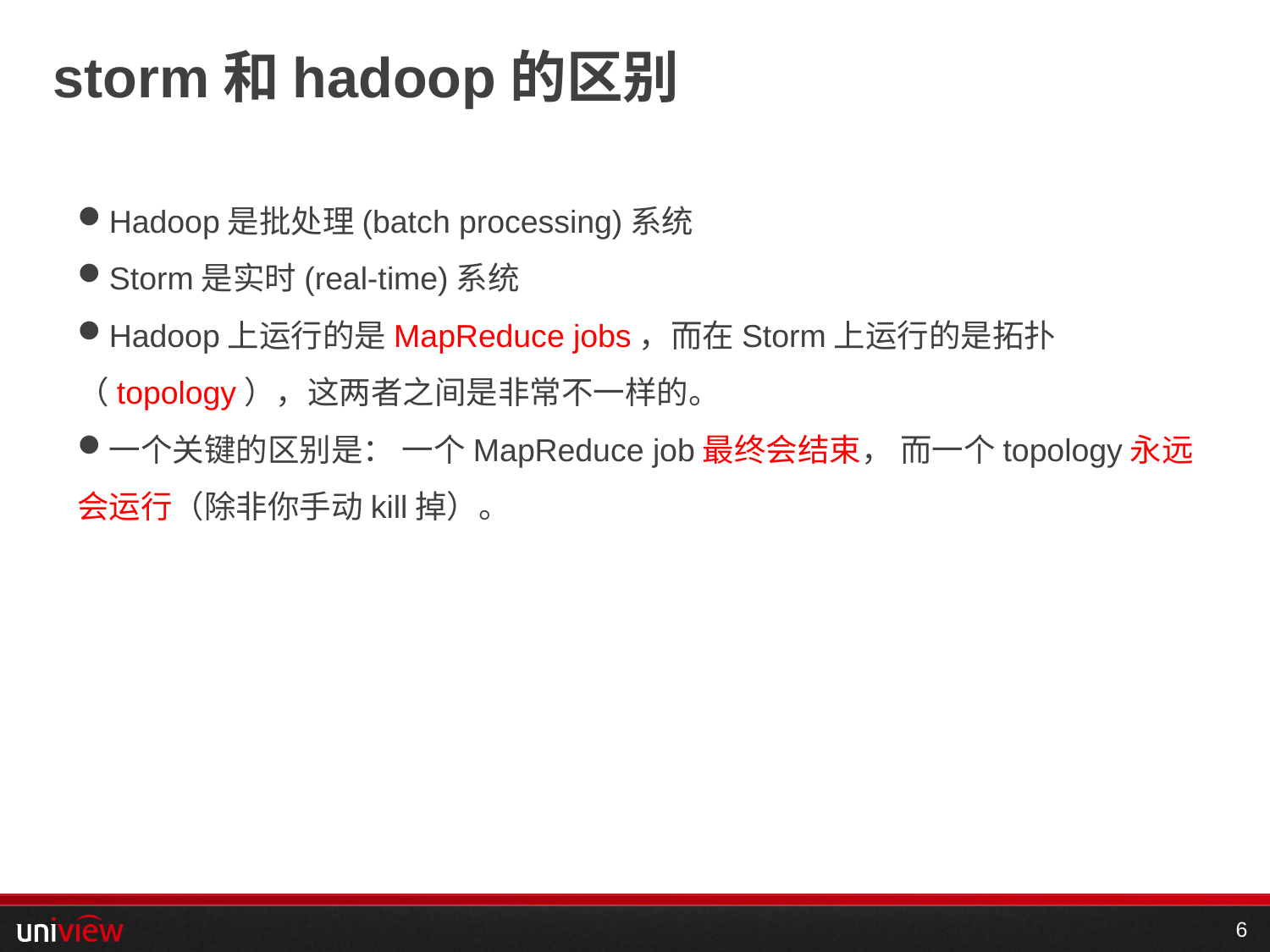

# storm和hadoop的区别
Hadoop是批处理(batch processing)系统
Storm是实时(real-time)系统
Hadoop上运行的是MapReduce jobs，而在Storm上运行的是拓扑（topology），这两者之间是非常不一样的。
一个关键的区别是： 一个MapReduce job最终会结束， 而一个topology永远会运行（除非你手动kill掉）。